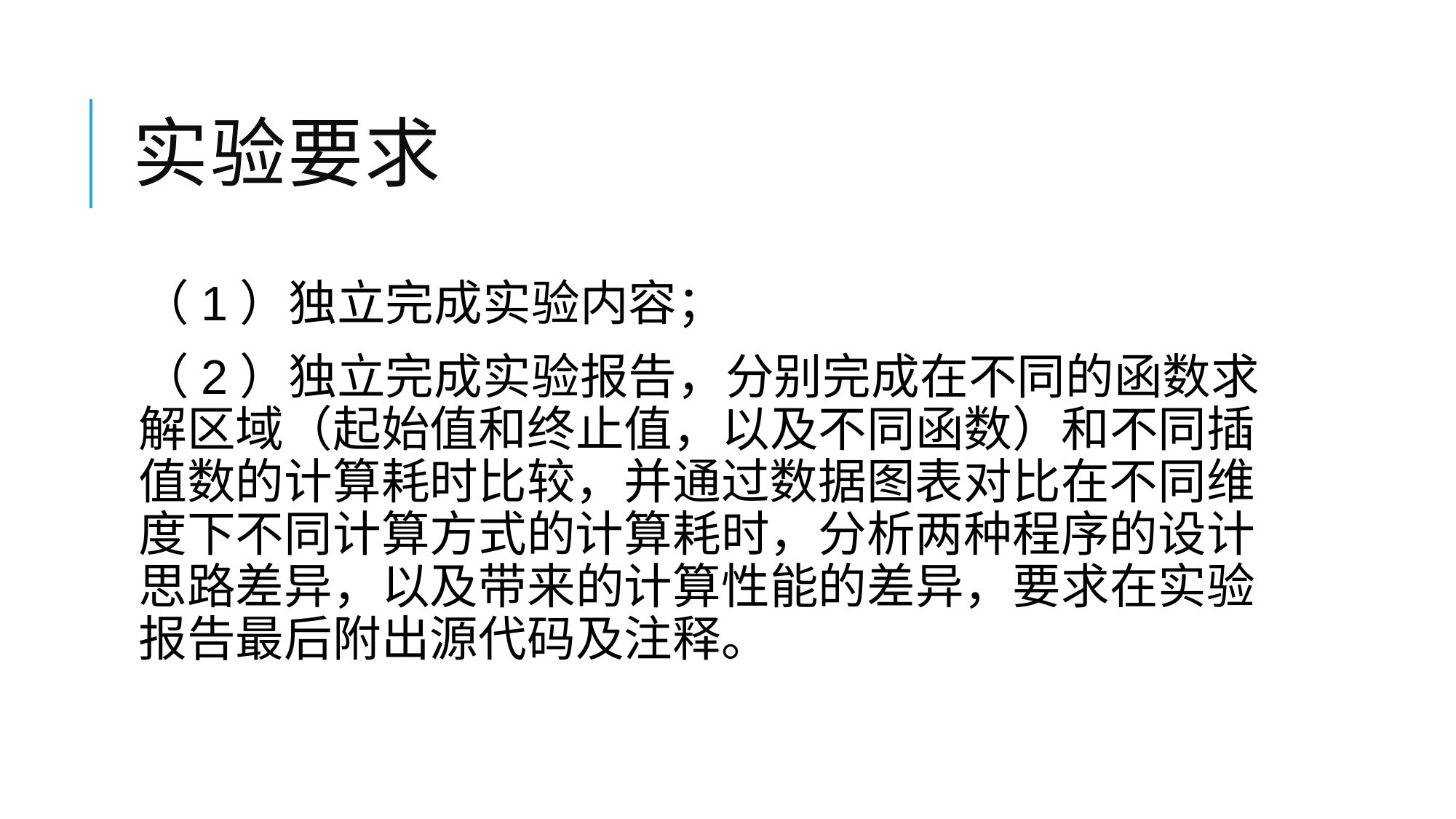

# 实验要求
（1）独立完成实验内容；
（2）独立完成实验报告，分别完成在不同的函数求解区域（起始值和终止值，以及不同函数）和不同插值数的计算耗时比较，并通过数据图表对比在不同维度下不同计算方式的计算耗时，分析两种程序的设计思路差异，以及带来的计算性能的差异，要求在实验报告最后附出源代码及注释。